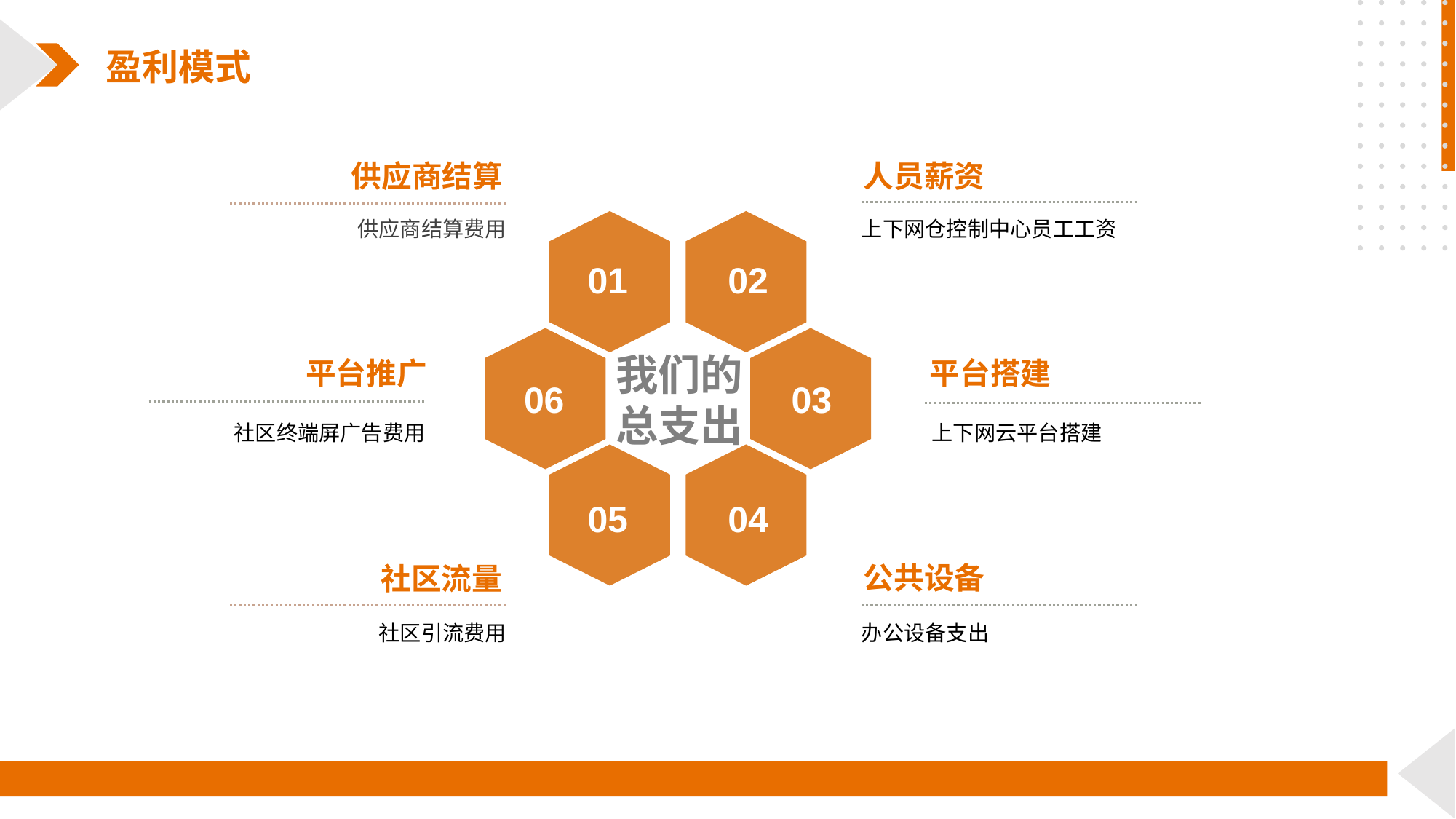

盈利模式
供应商结算
人员薪资

供应商结算费用

上下网仓控制中心员工工资
01
02
我们的总支出
平台推广
平台搭建
06
03

社区终端屏广告费用

上下网云平台搭建
05
04
公共设备
社区流量

社区引流费用
办公设备支出